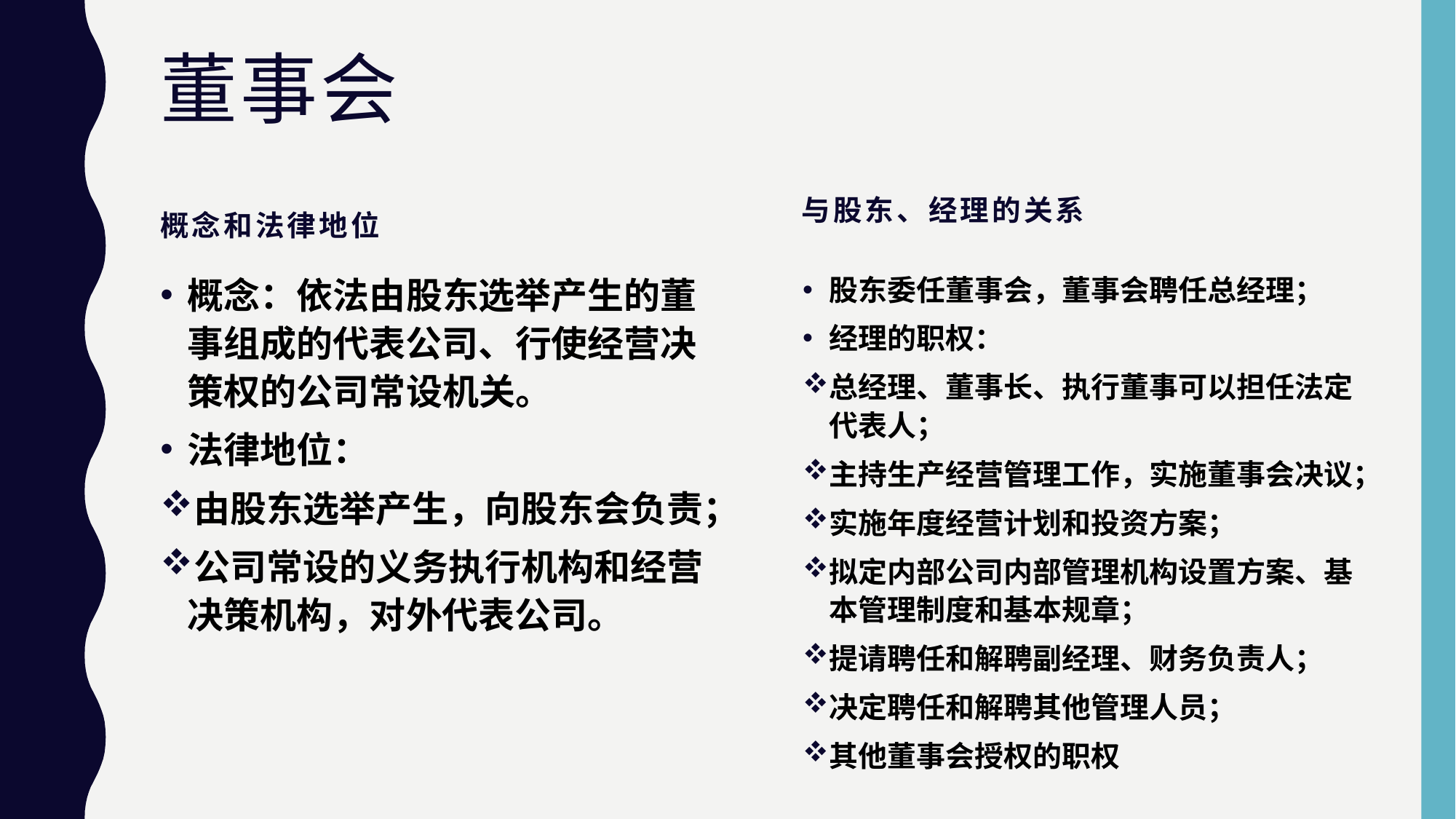

# 董事会
与股东、经理的关系
概念和法律地位
概念：依法由股东选举产生的董事组成的代表公司、行使经营决策权的公司常设机关。
法律地位：
由股东选举产生，向股东会负责；
公司常设的义务执行机构和经营决策机构，对外代表公司。
股东委任董事会，董事会聘任总经理；
经理的职权：
总经理、董事长、执行董事可以担任法定代表人；
主持生产经营管理工作，实施董事会决议；
实施年度经营计划和投资方案；
拟定内部公司内部管理机构设置方案、基本管理制度和基本规章；
提请聘任和解聘副经理、财务负责人；
决定聘任和解聘其他管理人员；
其他董事会授权的职权